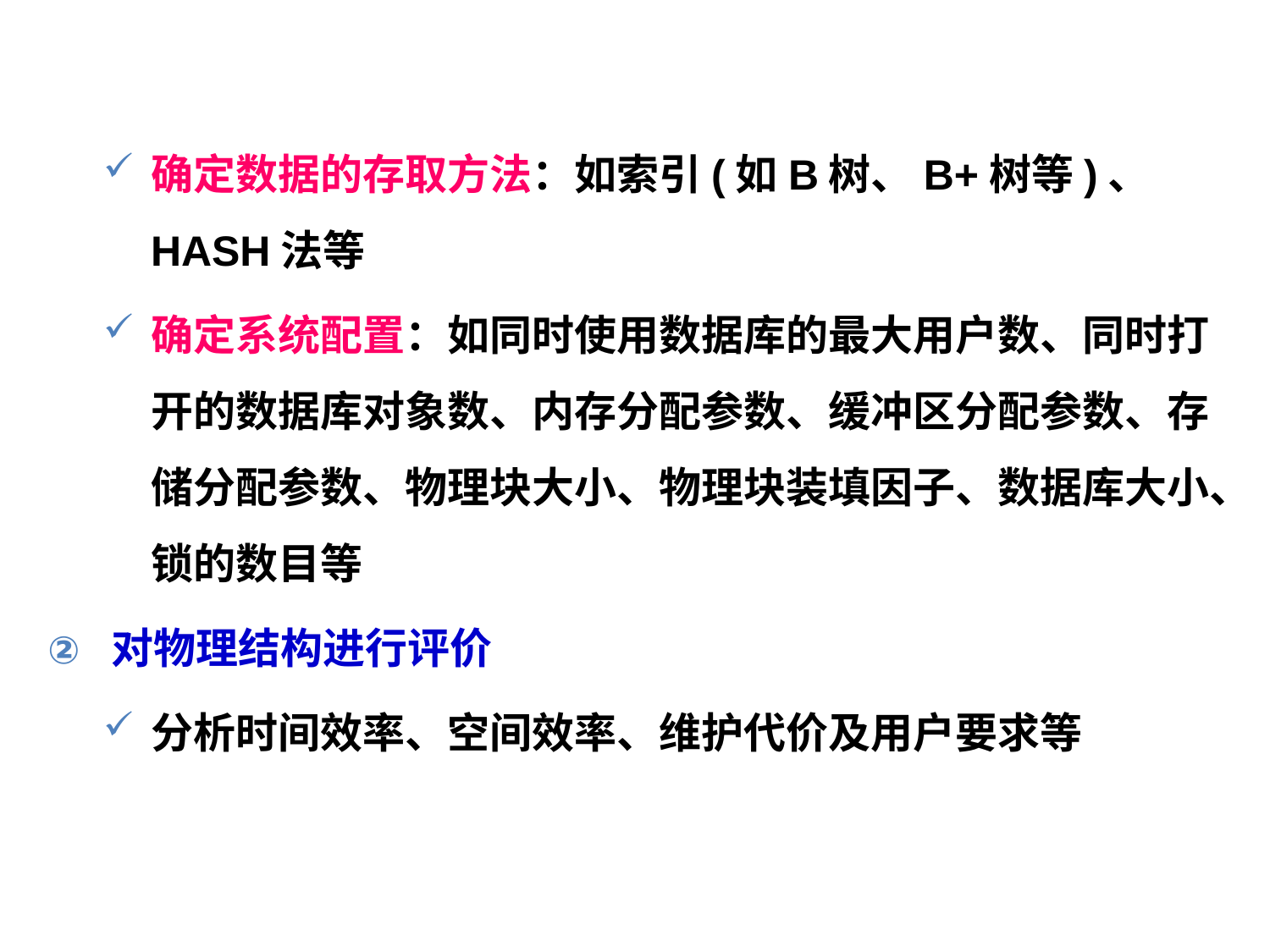

确定数据的存取方法：如索引(如B树、B+树等)、 HASH法等
确定系统配置：如同时使用数据库的最大用户数、同时打开的数据库对象数、内存分配参数、缓冲区分配参数、存储分配参数、物理块大小、物理块装填因子、数据库大小、锁的数目等
对物理结构进行评价
分析时间效率、空间效率、维护代价及用户要求等